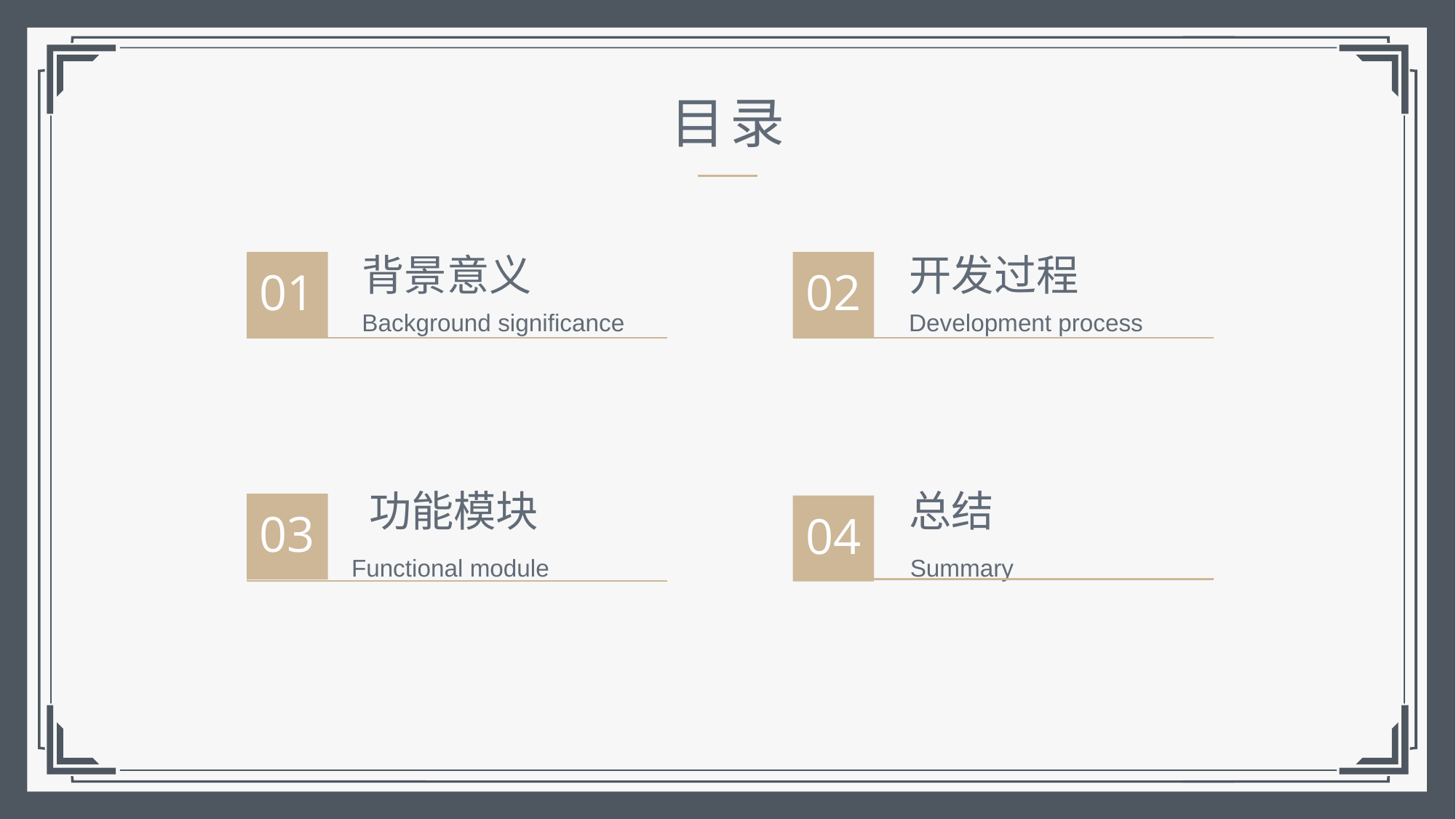

目录
背景意义
开发过程
01
02
Background significance
Development process
功能模块
总结
03
04
Functional module
Summary